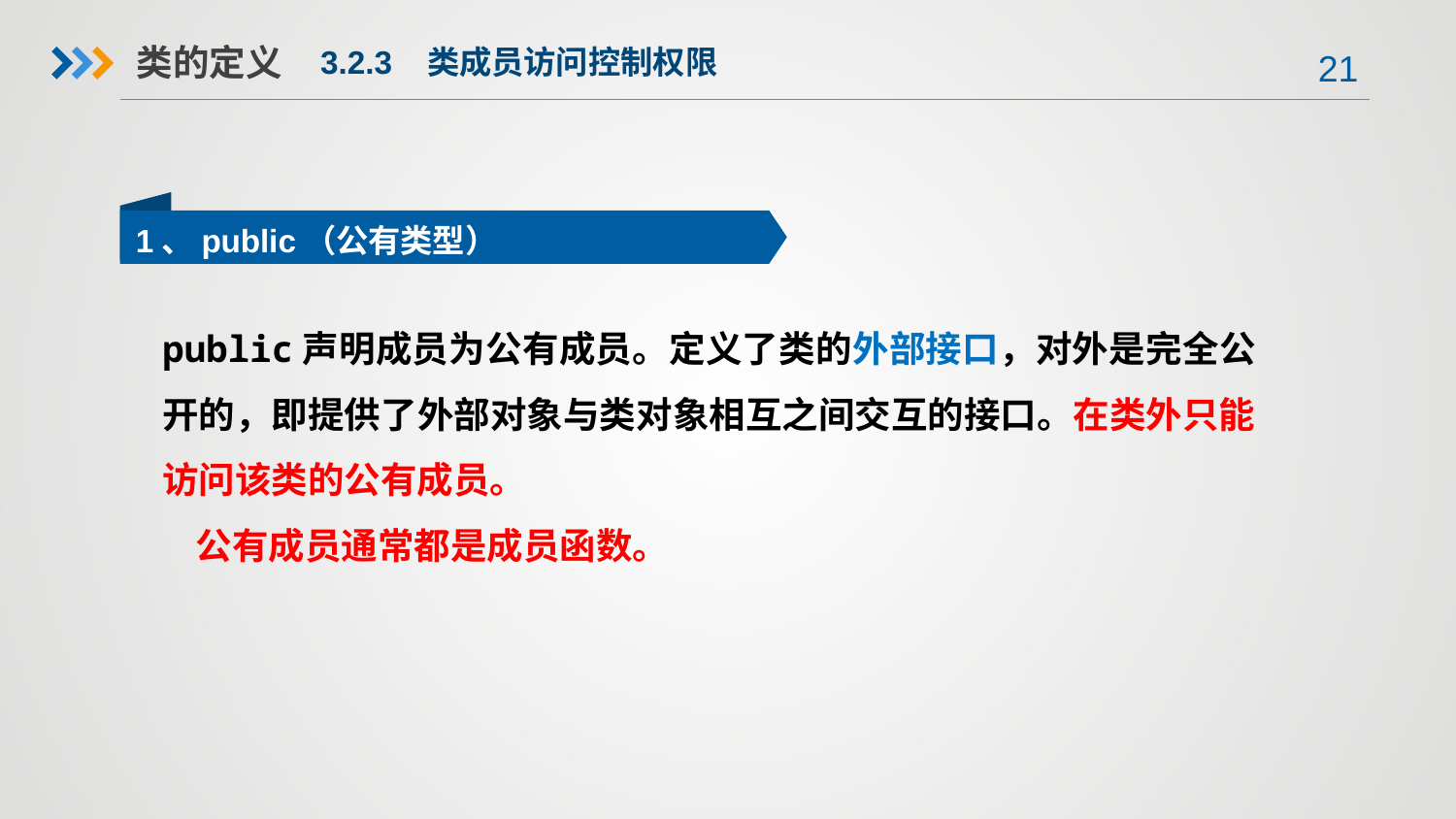

类的定义
3.2.3   类成员访问控制权限

1、public（公有类型）

public声明成员为公有成员。定义了类的外部接口，对外是完全公开的，即提供了外部对象与类对象相互之间交互的接口。在类外只能访问该类的公有成员。
   公有成员通常都是成员函数。